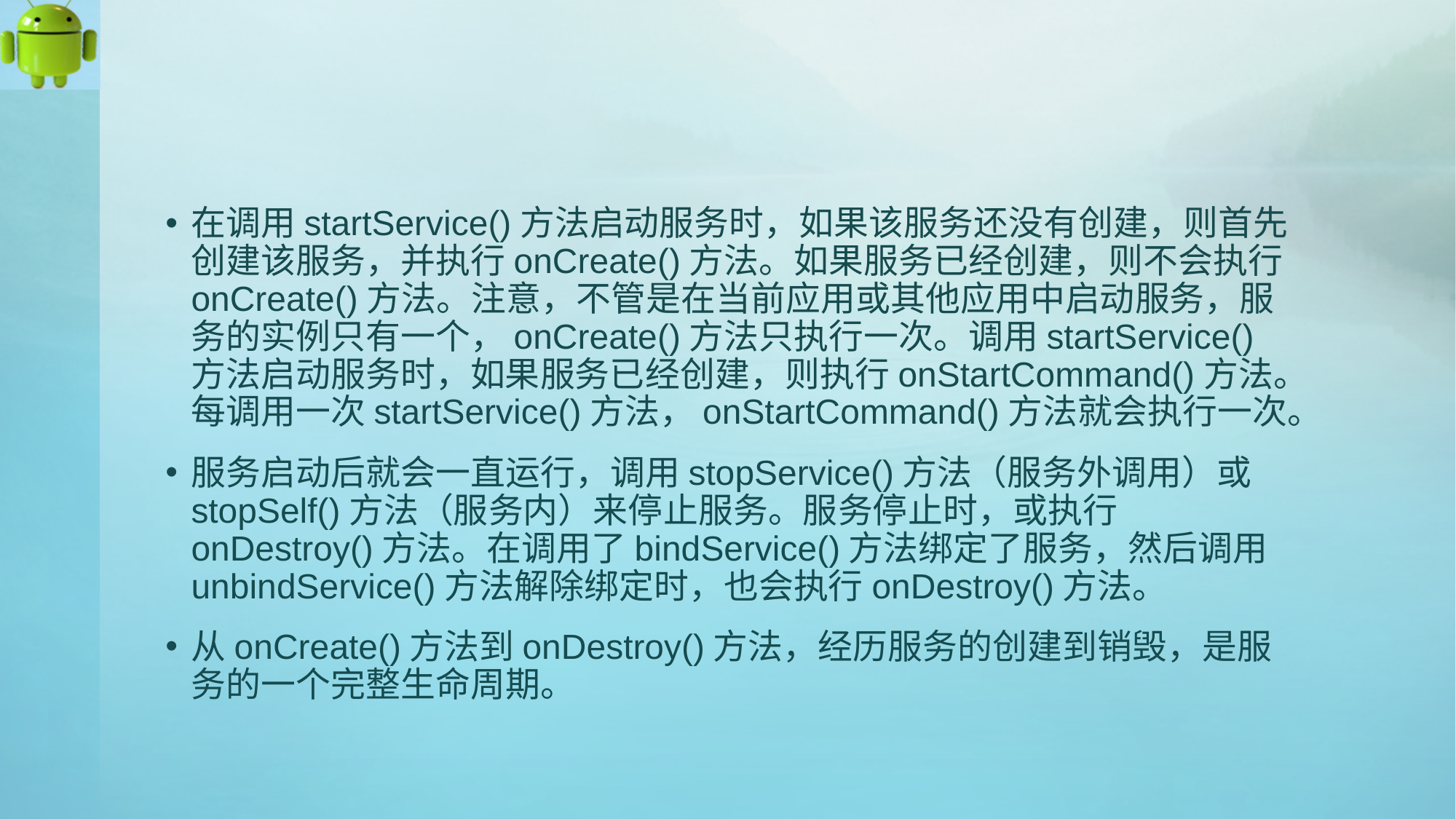

#
在调用startService()方法启动服务时，如果该服务还没有创建，则首先创建该服务，并执行onCreate()方法。如果服务已经创建，则不会执行onCreate()方法。注意，不管是在当前应用或其他应用中启动服务，服务的实例只有一个，onCreate()方法只执行一次。调用startService()方法启动服务时，如果服务已经创建，则执行onStartCommand()方法。每调用一次startService()方法，onStartCommand()方法就会执行一次。
服务启动后就会一直运行，调用stopService()方法（服务外调用）或stopSelf()方法（服务内）来停止服务。服务停止时，或执行onDestroy()方法。在调用了bindService()方法绑定了服务，然后调用unbindService()方法解除绑定时，也会执行onDestroy()方法。
从onCreate()方法到onDestroy()方法，经历服务的创建到销毁，是服务的一个完整生命周期。